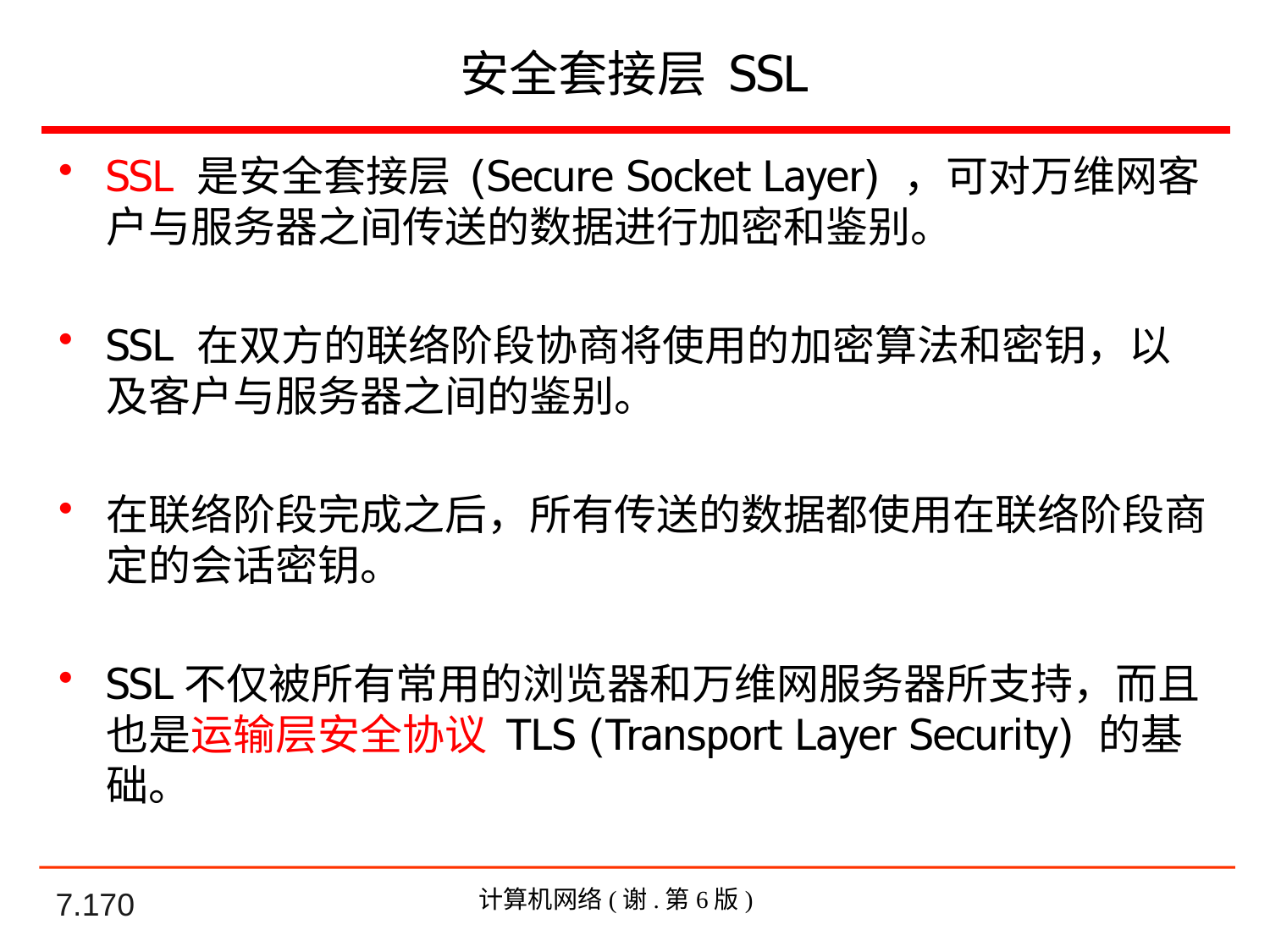

# 安全套接层 SSL
SSL 是安全套接层 (Secure Socket Layer) ，可对万维网客户与服务器之间传送的数据进行加密和鉴别。

SSL 在双方的联络阶段协商将使用的加密算法和密钥，以及客户与服务器之间的鉴别。

在联络阶段完成之后，所有传送的数据都使用在联络阶段商定的会话密钥。

SSL不仅被所有常用的浏览器和万维网服务器所支持，而且也是运输层安全协议 TLS (Transport Layer Security) 的基础。